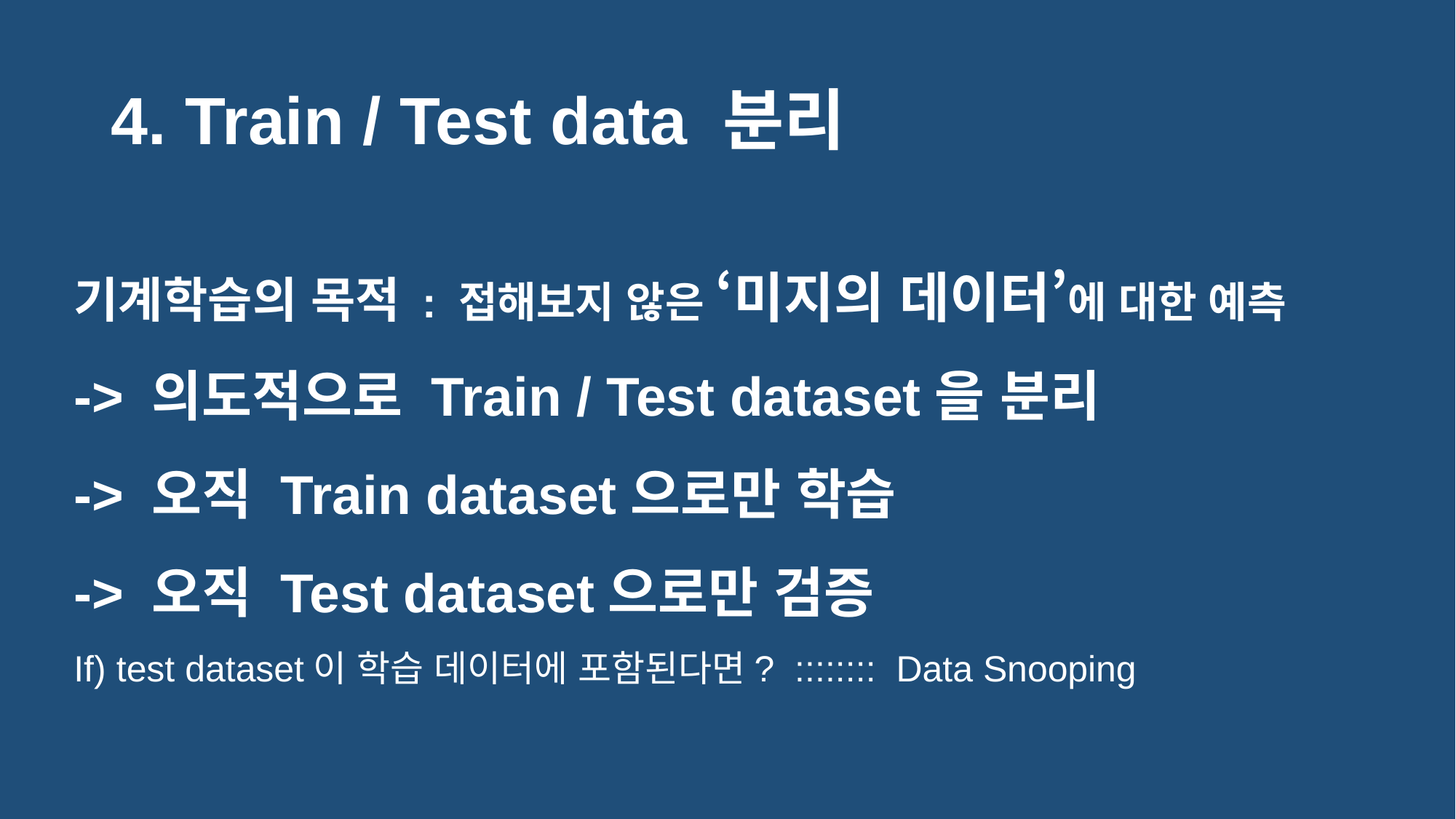

4. Train / Test data 분리
기계학습의 목적 : 접해보지 않은 ‘미지의 데이터’에 대한 예측
-> 의도적으로 Train / Test dataset을 분리
-> 오직 Train dataset으로만 학습
-> 오직 Test dataset으로만 검증
If) test dataset이 학습 데이터에 포함된다면?  ::::::::  Data Snooping